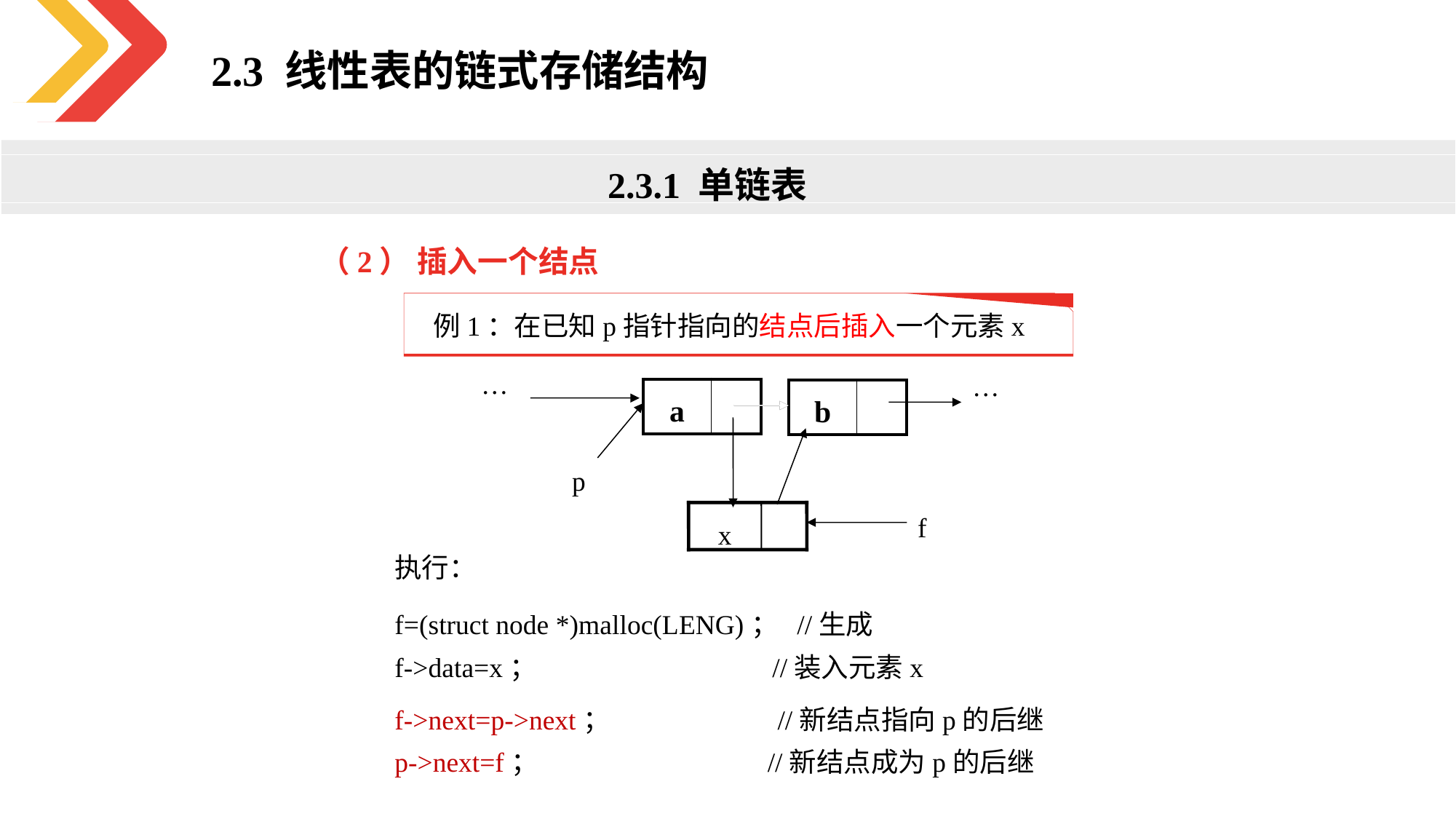

2.3 线性表的链式存储结构

2.3.1 单链表
（2） 插入一个结点

例1：在已知p指针指向的结点后插入一个元素x
…
…
| a |  |
| --- | --- |
| b |  |
| --- | --- |

p
f
x

执行：
f=(struct node *)malloc(LENG)；  //生成
f->data=x；                                     //装入元素x
f->next=p->next；                          //新结点指向p的后继
p->next=f；                                    //新结点成为p的后继